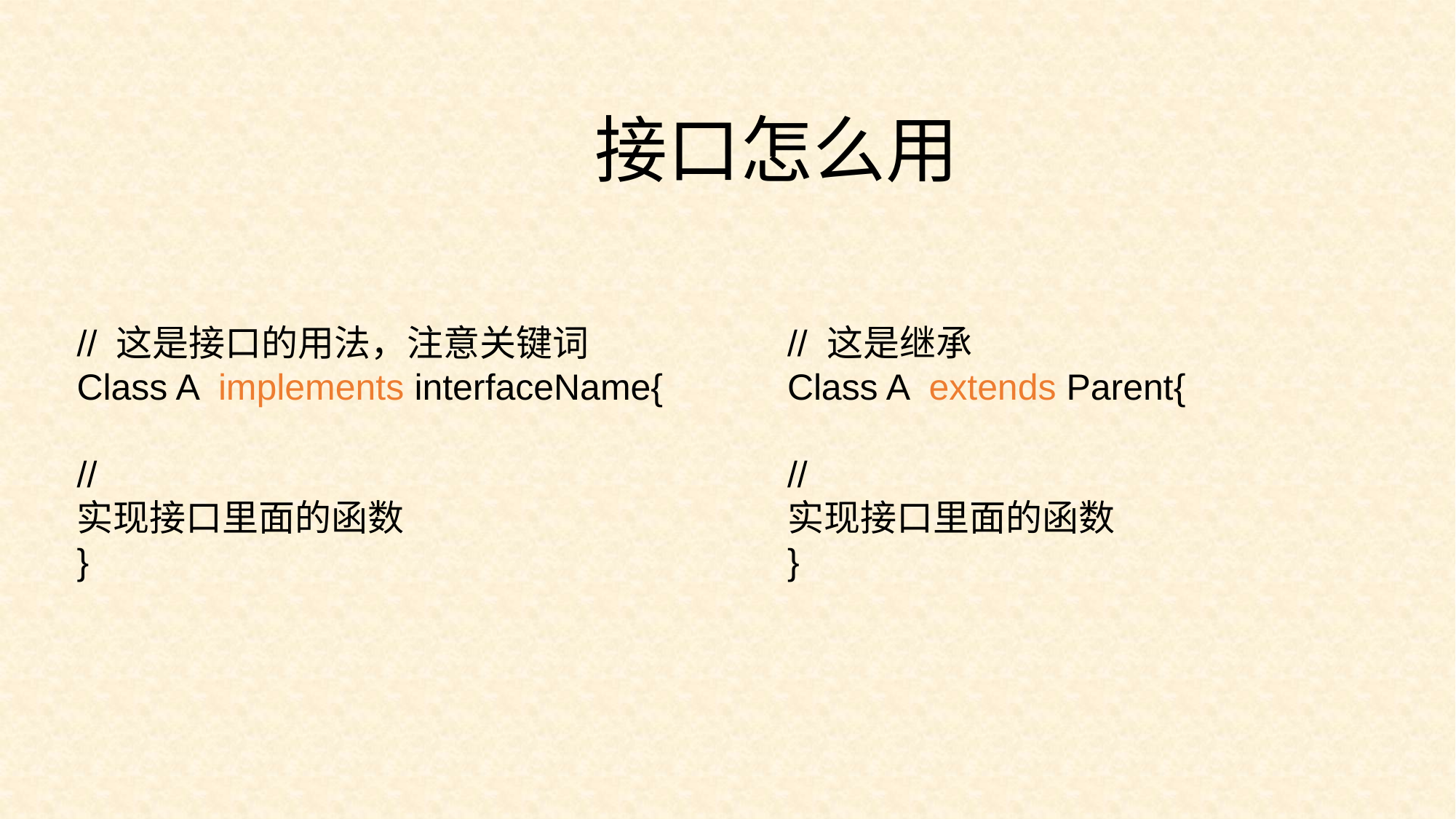

接口怎么用
// 这是接口的用法，注意关键词
Class A  implements interfaceName{

//
实现接口里面的函数
}

// 这是继承
Class A  extends Parent{

//
实现接口里面的函数
}